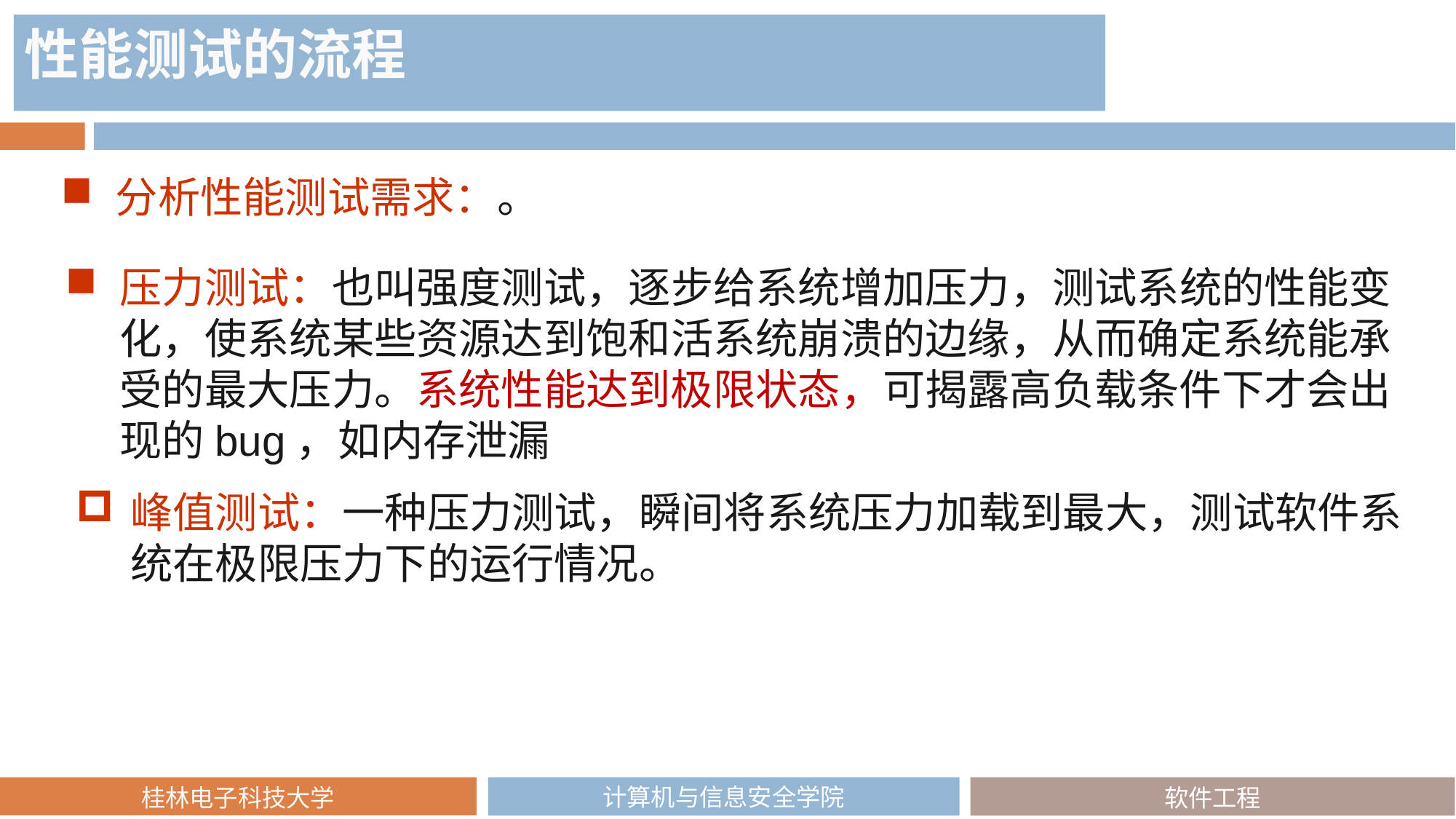

性能测试的流程
分析性能测试需求：。
压力测试：也叫强度测试，逐步给系统增加压力，测试系统的性能变化，使系统某些资源达到饱和活系统崩溃的边缘，从而确定系统能承受的最大压力。系统性能达到极限状态，可揭露高负载条件下才会出现的bug，如内存泄漏
峰值测试：一种压力测试，瞬间将系统压力加载到最大，测试软件系统在极限压力下的运行情况。